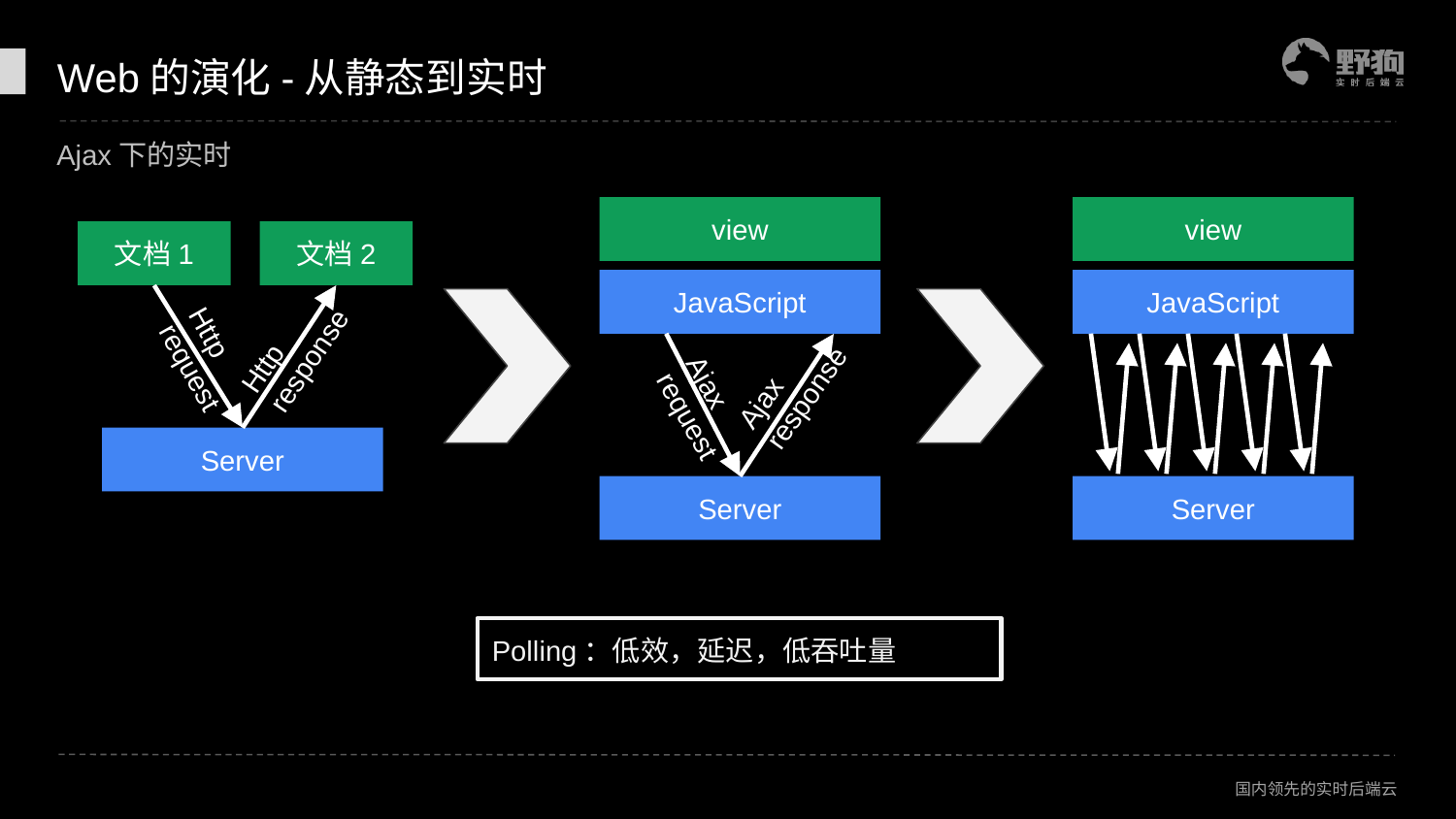

# Web的演化-从静态到实时
Ajax下的实时
view
view
文档1
文档2
JavaScript
JavaScript

Http response
Http request
Ajax response
Ajax request
Server
Server
Server
Polling：低效，延迟，低吞吐量